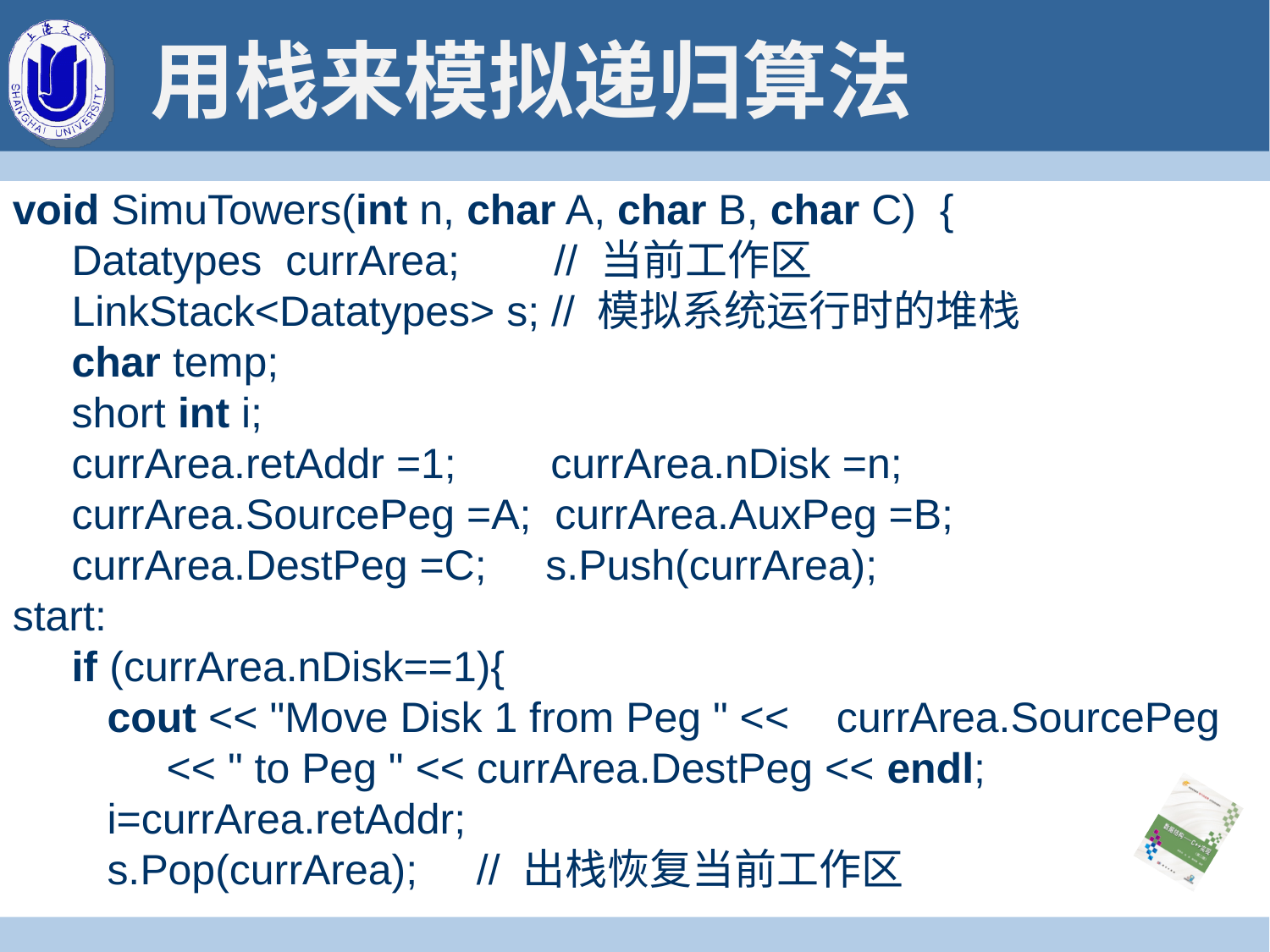

# 用栈来模拟递归算法
void SimuTowers(int n, char A, char B, char C)  {
     Datatypes  currArea;        // 当前工作区
     LinkStack<Datatypes> s; // 模拟系统运行时的堆栈
     char temp;
     short int i;
     currArea.retAddr =1;        currArea.nDisk =n;
     currArea.SourcePeg =A;  currArea.AuxPeg =B;
     currArea.DestPeg =C;     s.Push(currArea);
start:
     if (currArea.nDisk==1){
        cout << "Move Disk 1 from Peg " <<    currArea.SourcePeg
             << " to Peg " << currArea.DestPeg << endl;
        i=currArea.retAddr;
        s.Pop(currArea);     // 出栈恢复当前工作区